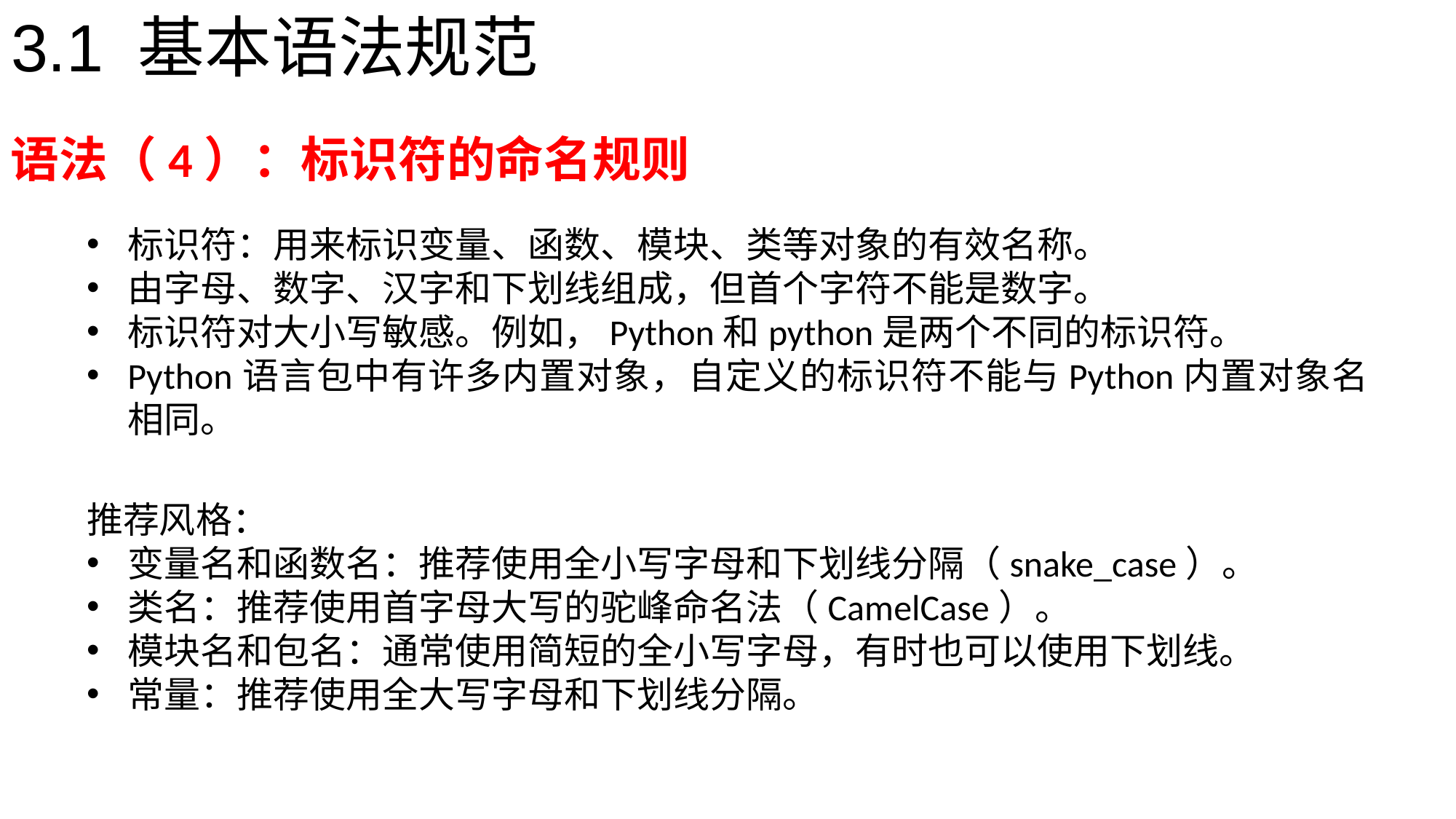

# 3.1 基本语法规范
语法（4）：标识符的命名规则
标识符：用来标识变量、函数、模块、类等对象的有效名称。
由字母、数字、汉字和下划线组成，但首个字符不能是数字。
标识符对大小写敏感。例如，Python和python是两个不同的标识符。
Python语言包中有许多内置对象，自定义的标识符不能与Python内置对象名相同。
推荐风格：
变量名和函数名：推荐使用全小写字母和下划线分隔（snake_case）。
类名：推荐使用首字母大写的驼峰命名法（CamelCase）。
模块名和包名：通常使用简短的全小写字母，有时也可以使用下划线。
常量：推荐使用全大写字母和下划线分隔。